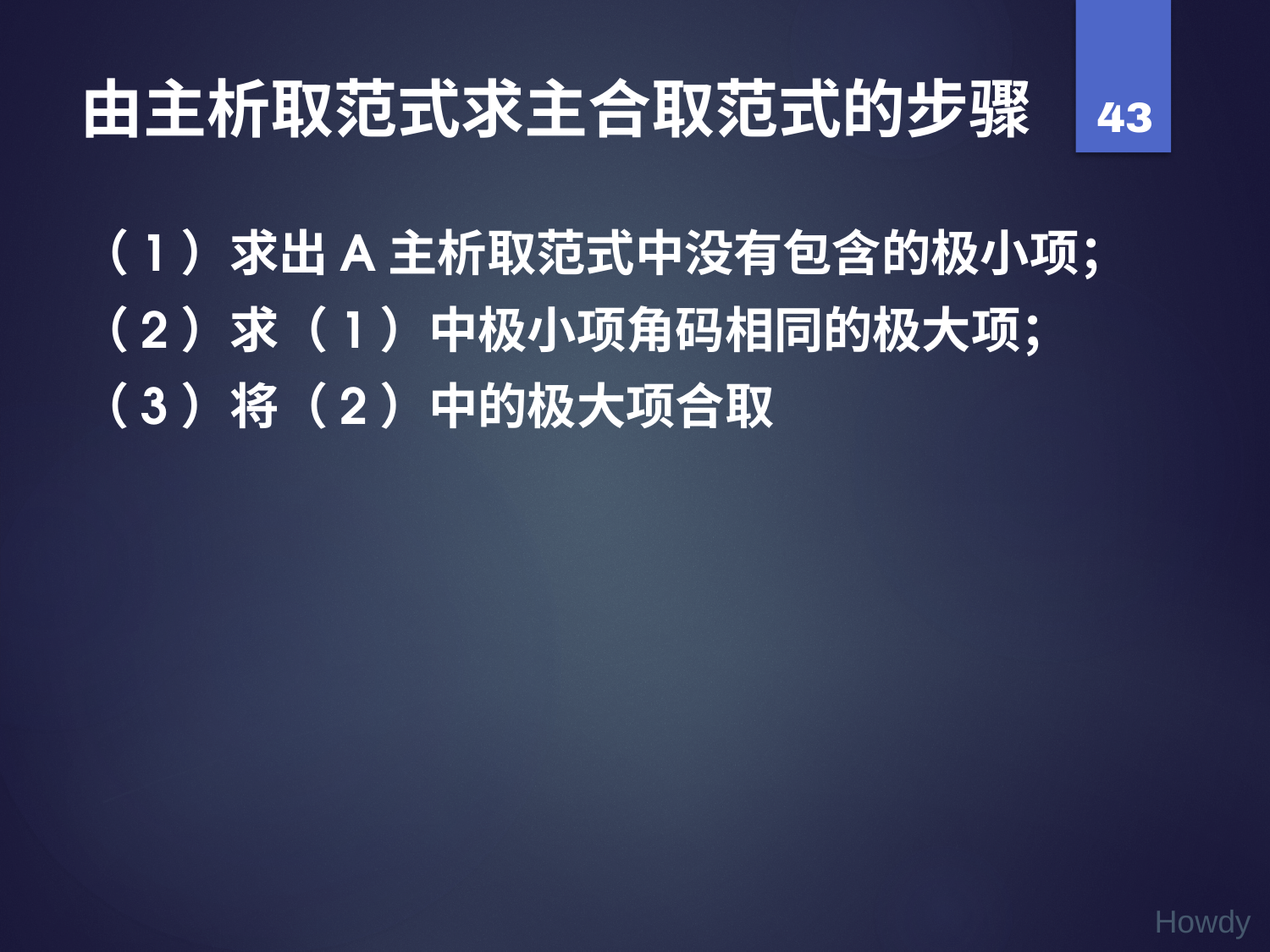

43
# 由主析取范式求主合取范式的步骤
（1）求出A主析取范式中没有包含的极小项；
（2）求（1）中极小项角码相同的极大项；
（3）将（2）中的极大项合取